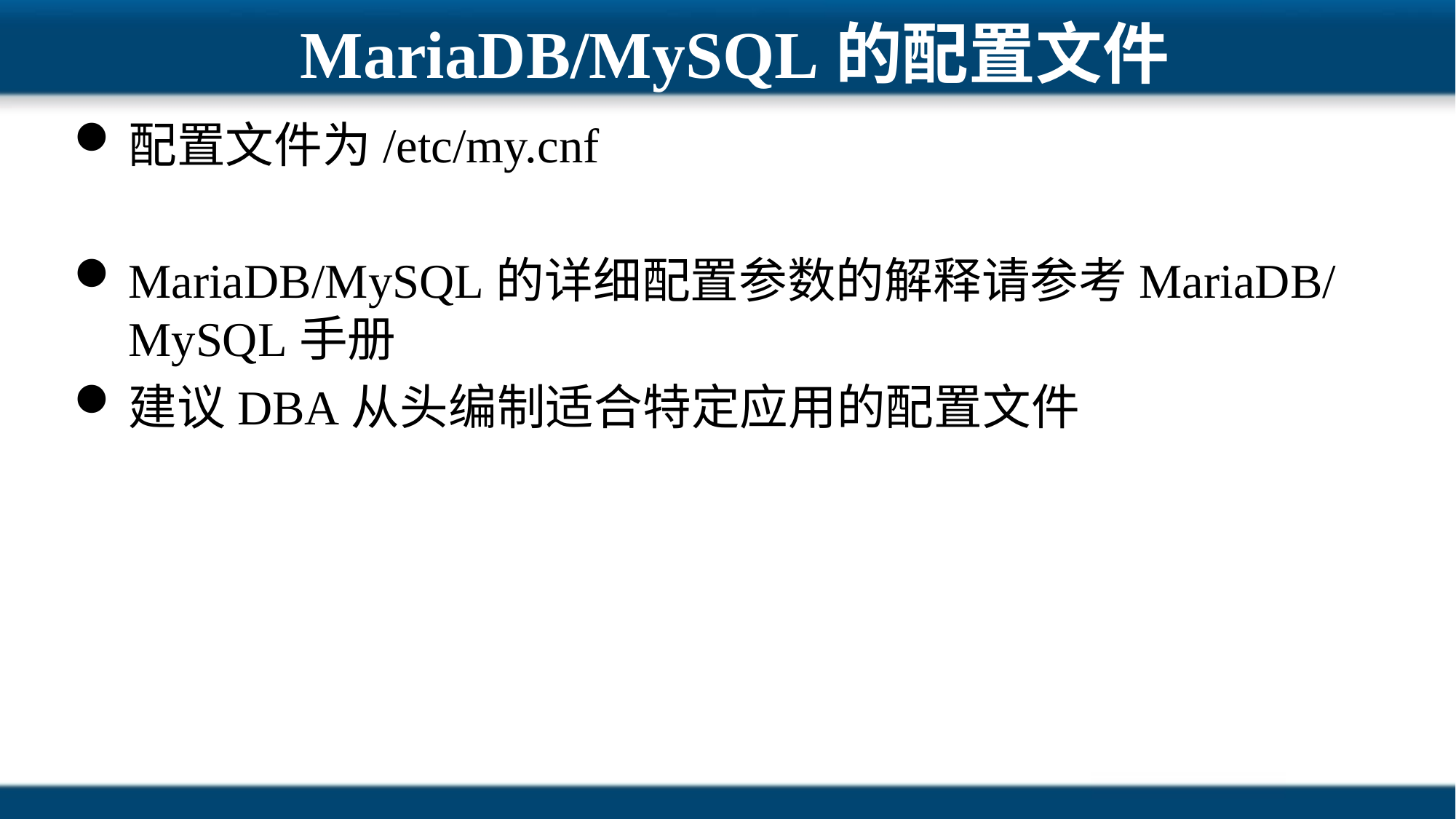

# MariaDB/MySQL的配置文件
配置文件为/etc/my.cnf

MariaDB/MySQL的详细配置参数的解释请参考MariaDB/MySQL手册
建议DBA从头编制适合特定应用的配置文件